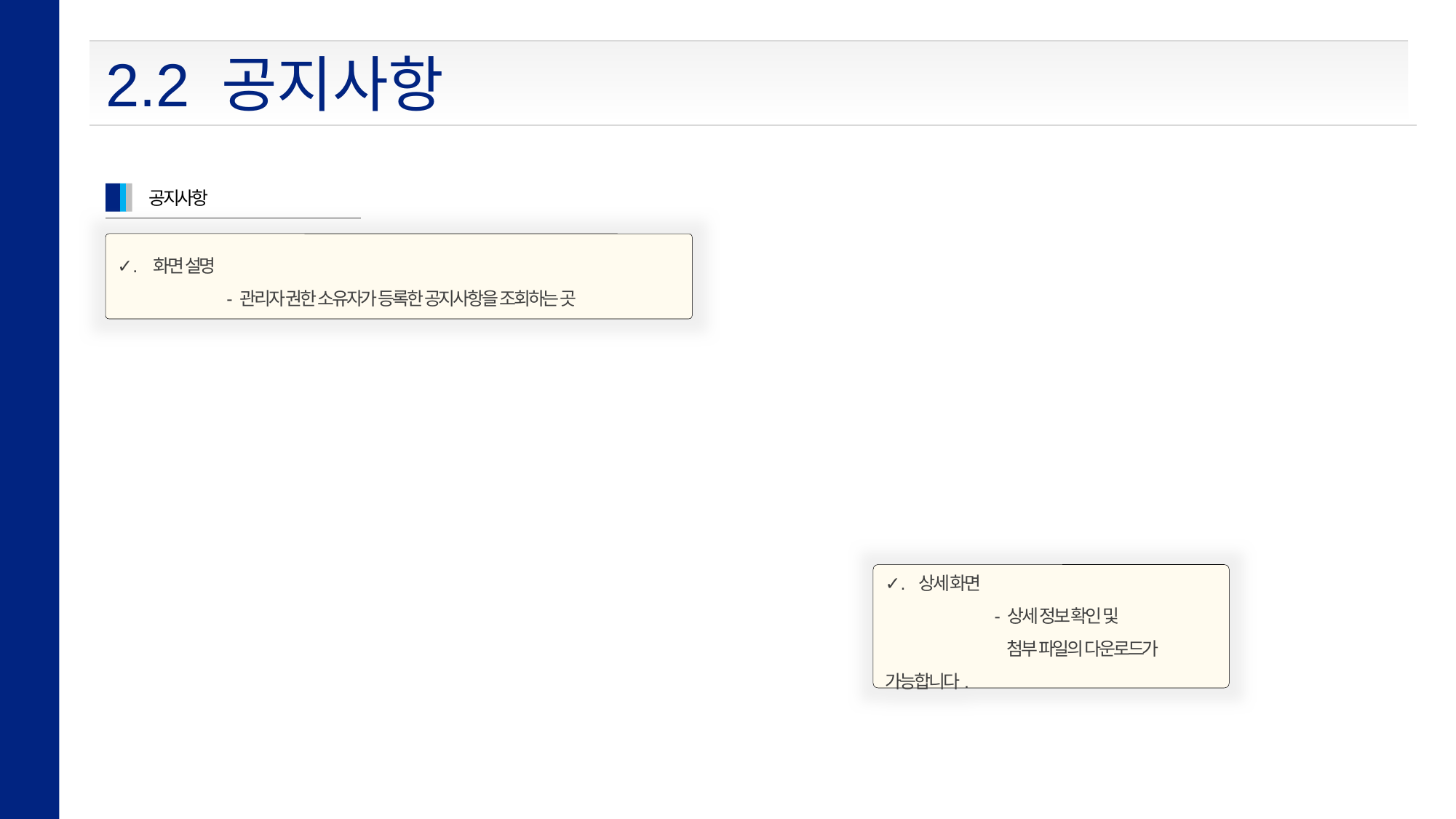

2.2 공지사항
공지사항

✓.    화면 설명
	- 관리자 권한 소유자가 등록한 공지사항을 조회하는 곳
✓.   상세 화면
	- 상세 정보 확인 및
	  첨부 파일의 다운로드가 가능합니다.